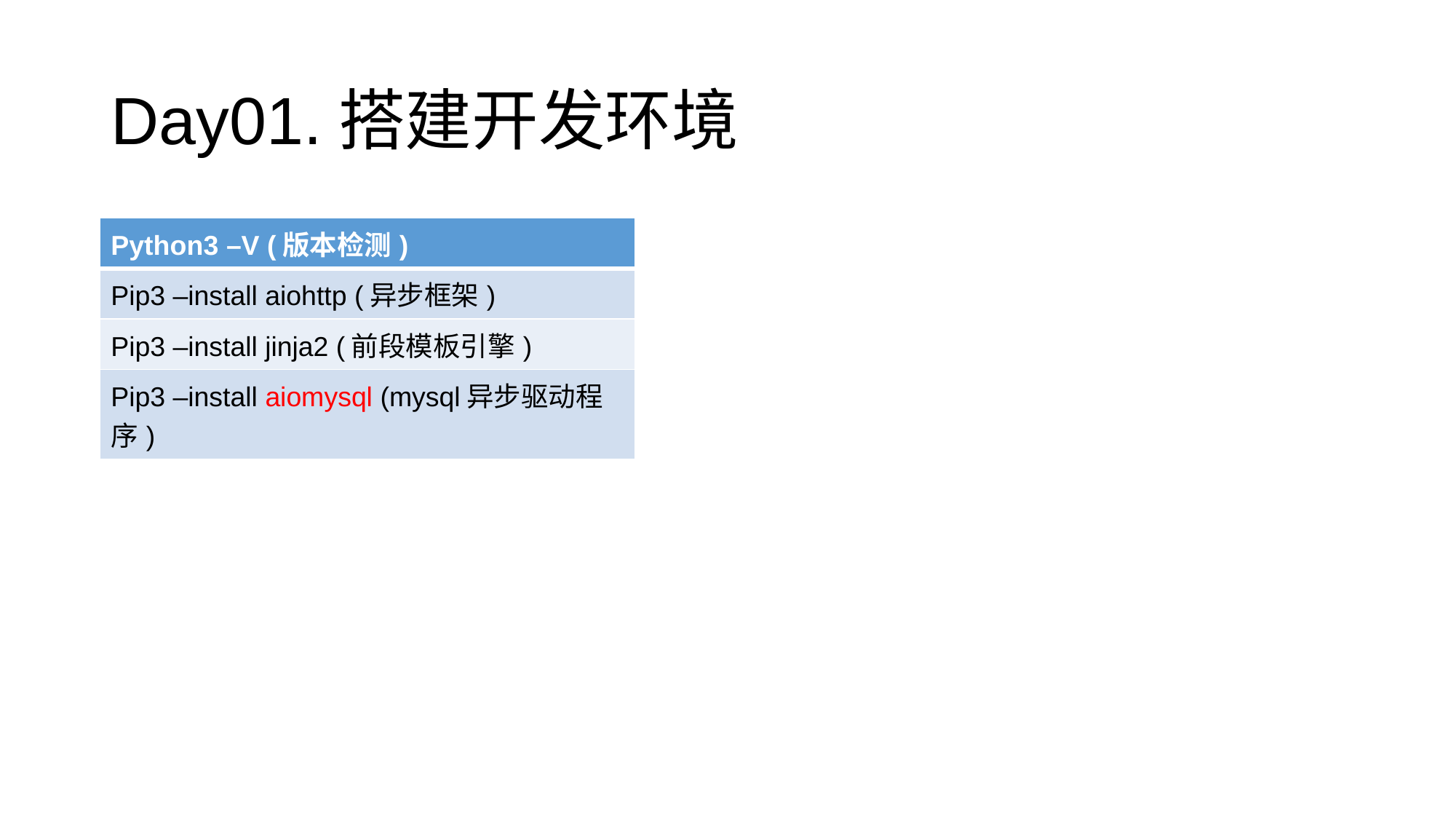

# Day01.搭建开发环境
| Python3 –V (版本检测) |
| --- |
| Pip3 –install aiohttp (异步框架) |
| Pip3 –install jinja2 (前段模板引擎) |
| Pip3 –install aiomysql (mysql异步驱动程序) |